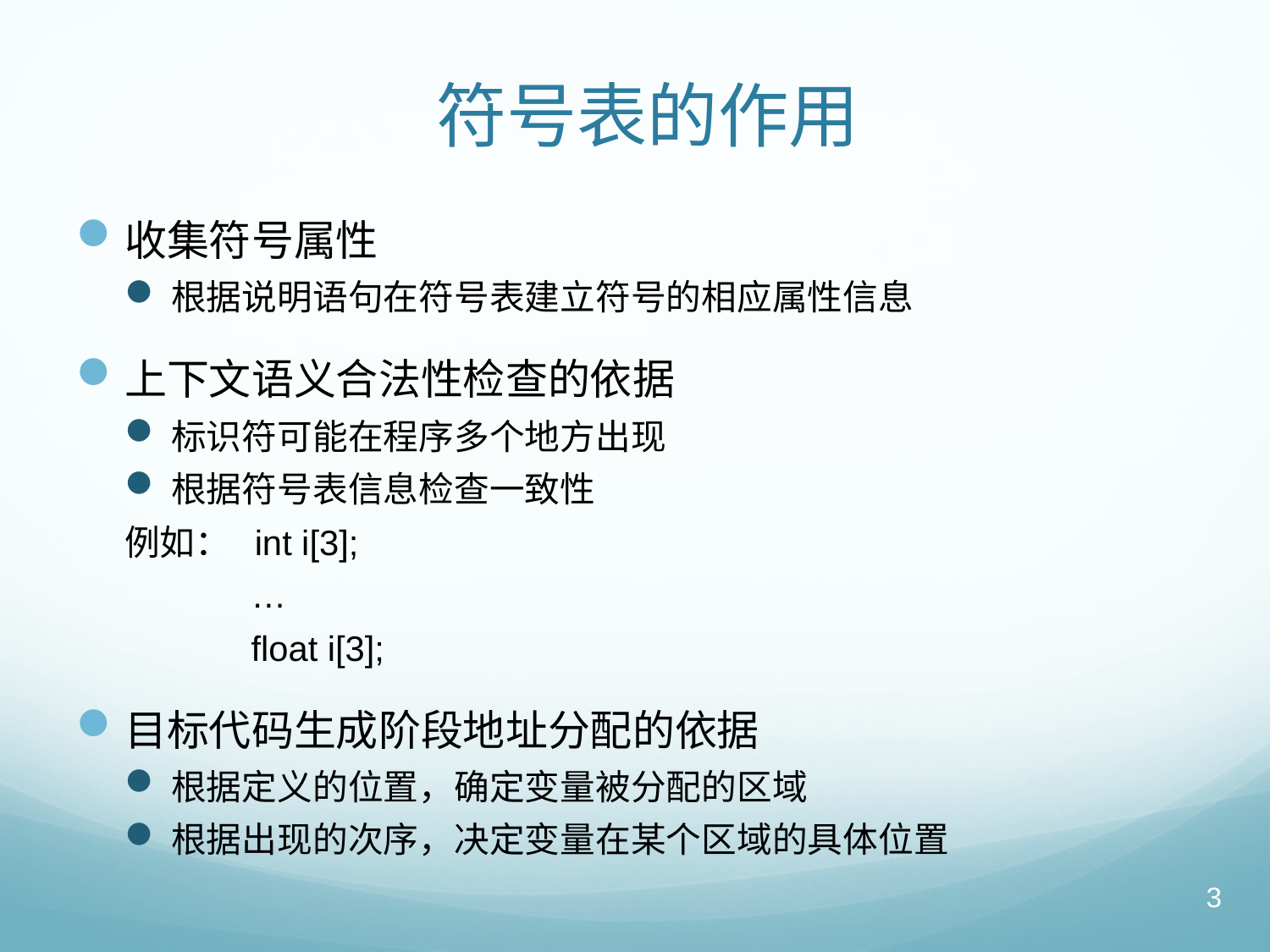

# 符号表的作用
收集符号属性
根据说明语句在符号表建立符号的相应属性信息
上下文语义合法性检查的依据
标识符可能在程序多个地方出现
根据符号表信息检查一致性
例如：  int i[3];
             …
             float i[3];
目标代码生成阶段地址分配的依据
根据定义的位置，确定变量被分配的区域
根据出现的次序，决定变量在某个区域的具体位置
3